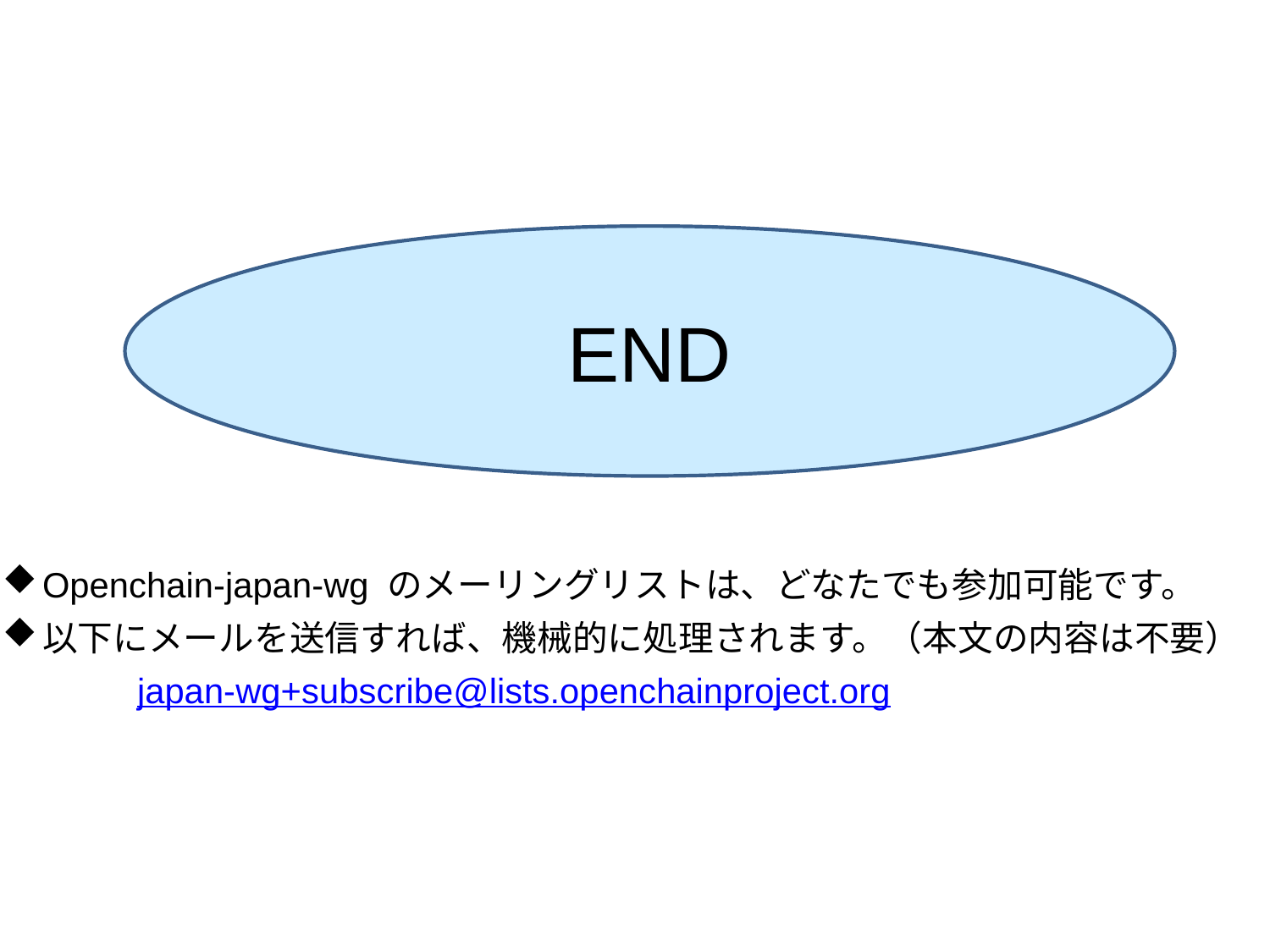

END
Openchain-japan-wg のメーリングリストは、どなたでも参加可能です。
以下にメールを送信すれば、機械的に処理されます。（本文の内容は不要）
　　　　japan-wg+subscribe@lists.openchainproject.org